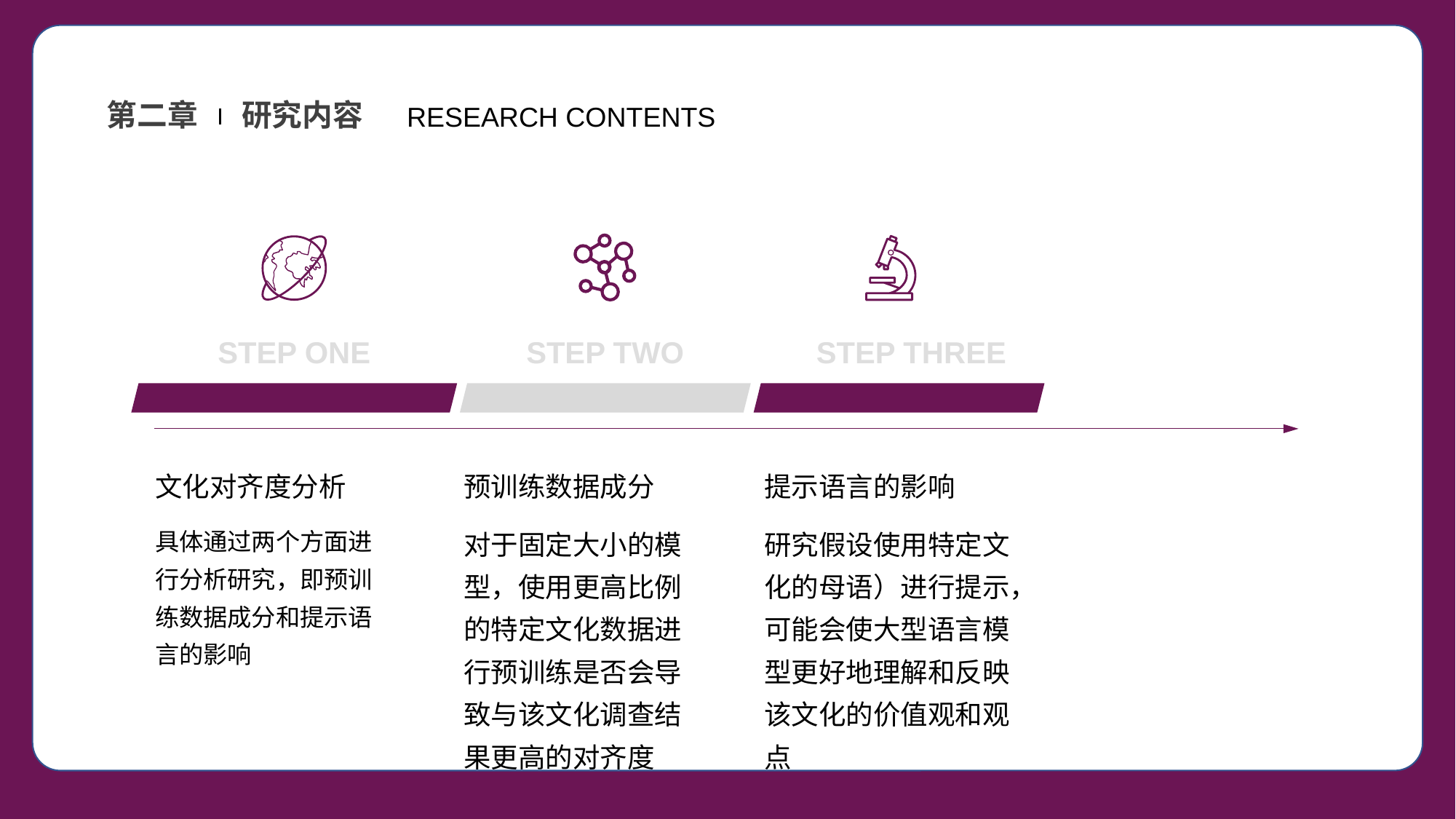

第二章
研究内容
RESEARCH CONTENTS

STEP ONE
STEP TWO
STEP THREE

文化对齐度分析
预训练数据成分
提示语言的影响
具体通过两个方面进行分析研究，即预训练数据成分和提示语言的影响

对于固定大小的模型，使用更高比例的特定文化数据进行预训练是否会导致与该文化调查结果更高的对齐度
研究假设使用特定文化的母语）进行提示，可能会使大型语言模型更好地理解和反映该文化的价值观和观点